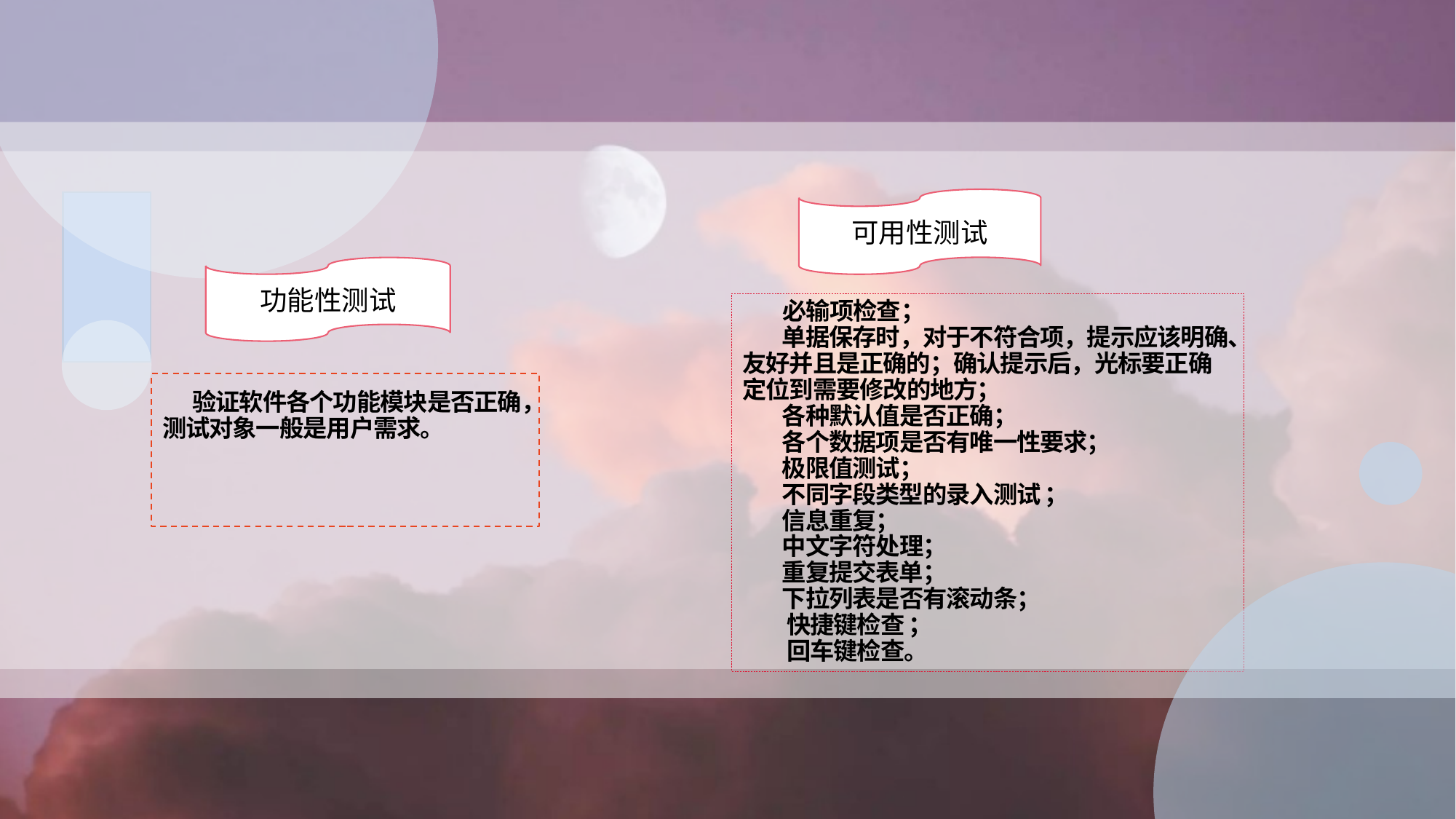

可用性测试

功能性测试
       必输项检查；
       单据保存时，对于不符合项，提示应该明确、友好并且是正确的；确认提示后，光标要正确定位到需要修改的地方；
       各种默认值是否正确；
       各个数据项是否有唯一性要求；
       极限值测试；
       不同字段类型的录入测试 ；
       信息重复；
       中文字符处理；
       重复提交表单；
       下拉列表是否有滚动条；
        快捷键检查 ；
        回车键检查。

     验证软件各个功能模块是否正确，测试对象一般是用户需求。